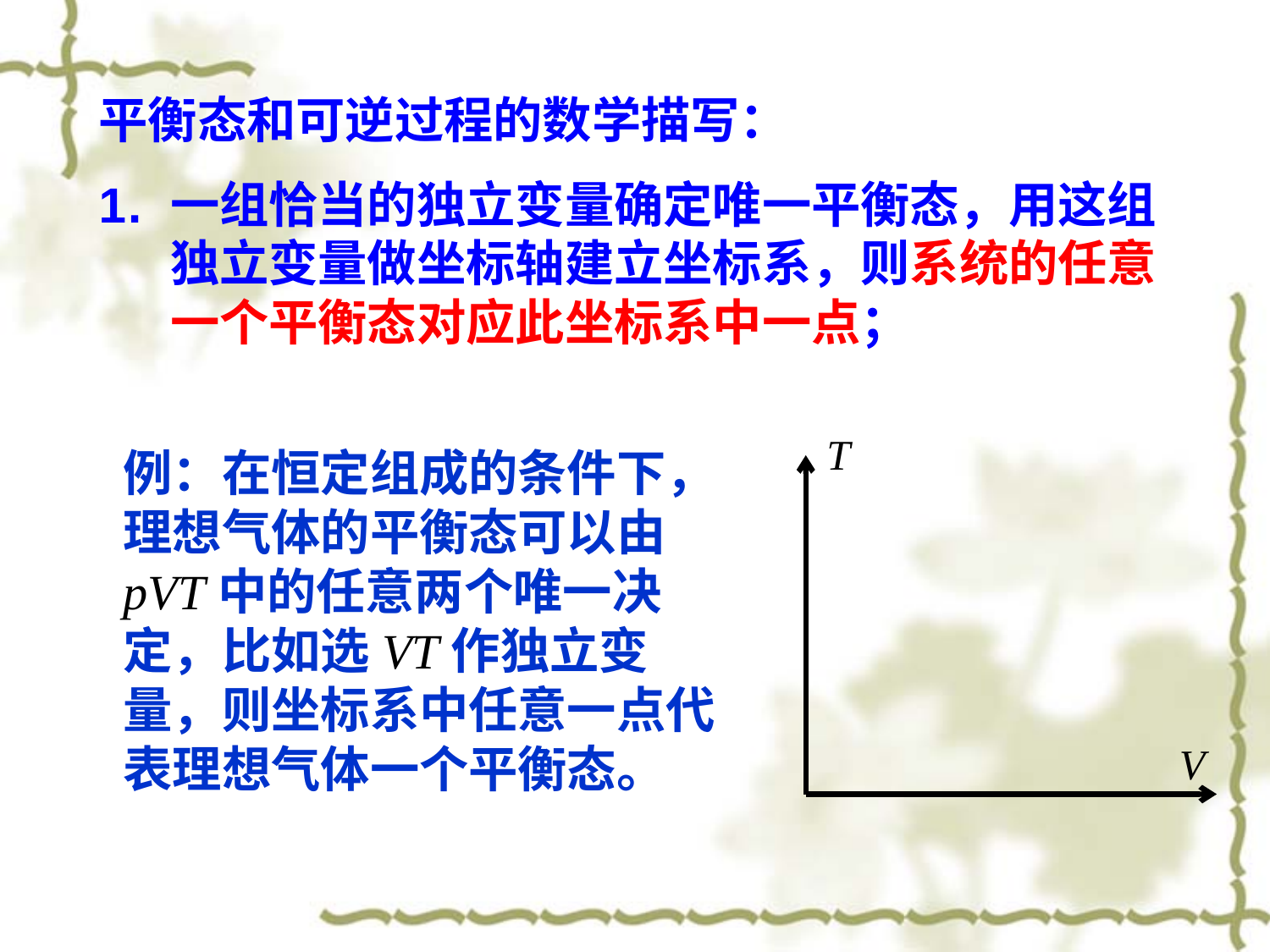

平衡态和可逆过程的数学描写：
一组恰当的独立变量确定唯一平衡态，用这组独立变量做坐标轴建立坐标系，则系统的任意一个平衡态对应此坐标系中一点；
T
V
例：在恒定组成的条件下，理想气体的平衡态可以由pVT中的任意两个唯一决定，比如选VT作独立变量，则坐标系中任意一点代表理想气体一个平衡态。